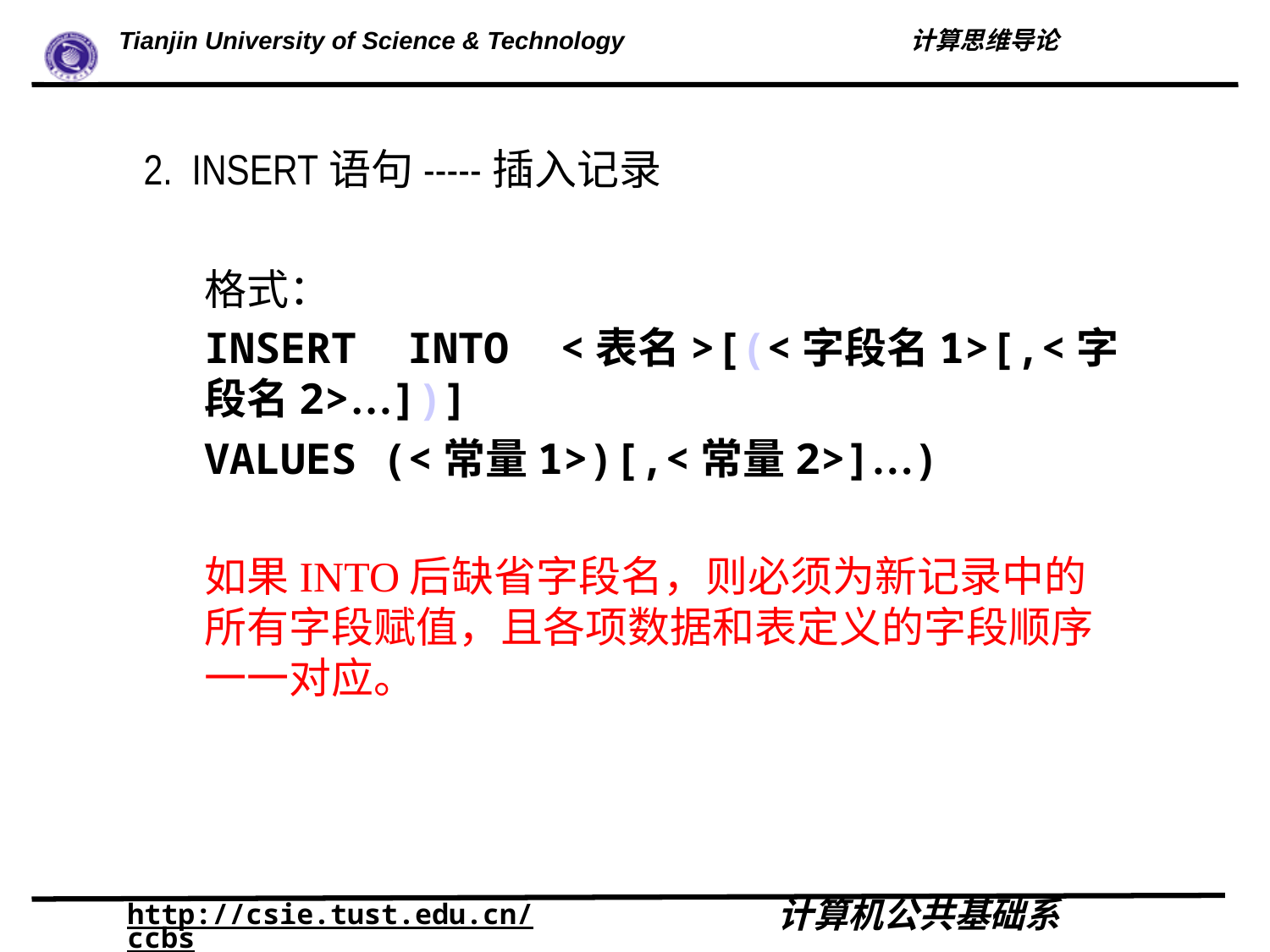

2.  INSERT语句-----插入记录
格式：
INSERT  INTO  <表名>[(<字段名1>[,<字段名2>…])]
VALUES (<常量1>)[,<常量2>]…)

如果INTO后缺省字段名，则必须为新记录中的所有字段赋值，且各项数据和表定义的字段顺序一一对应。